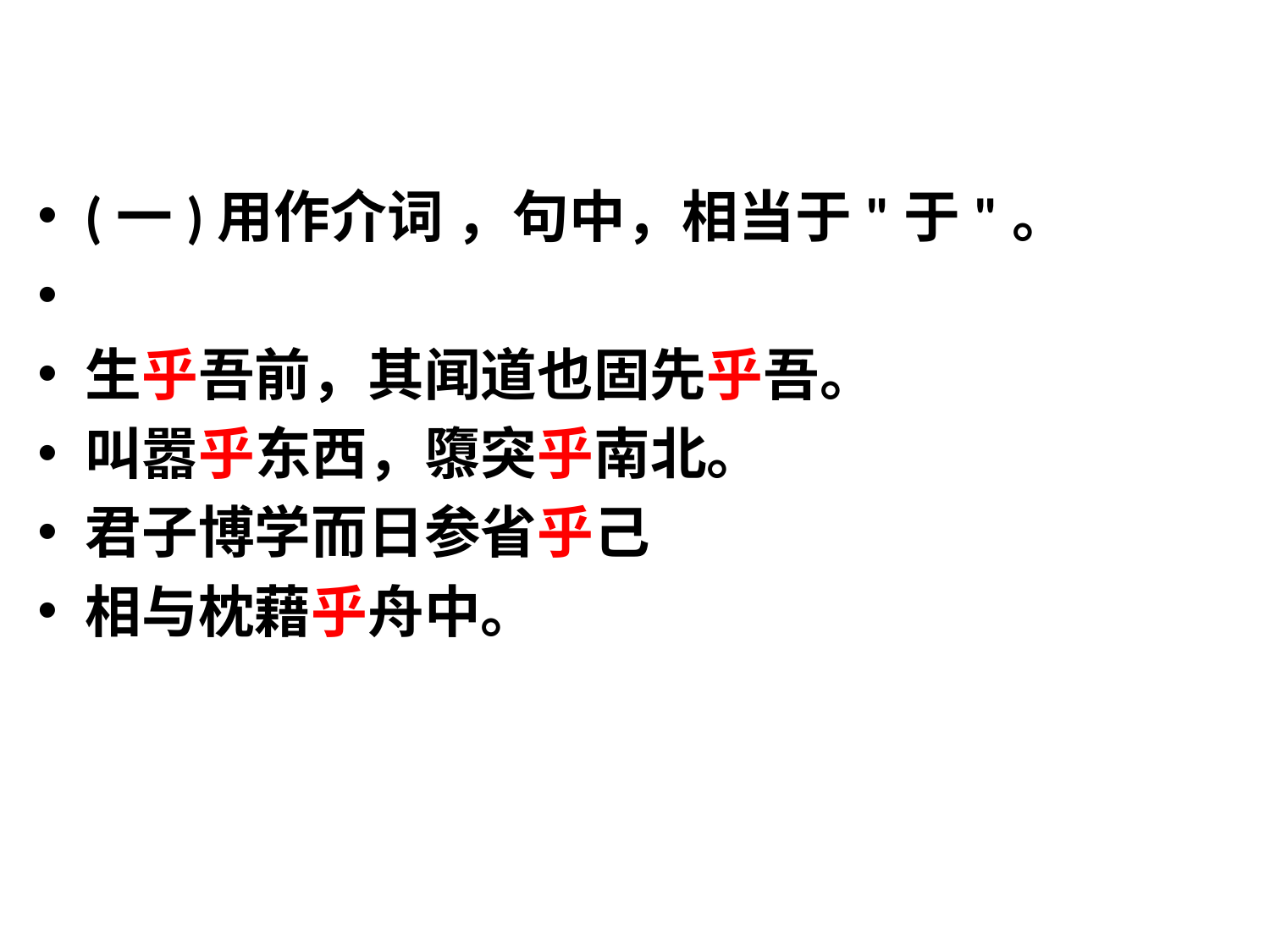

(一)用作介词 ，句中，相当于"于"。

生乎吾前，其闻道也固先乎吾。
叫嚣乎东西，隳突乎南北。
君子博学而日参省乎己
相与枕藉乎舟中。